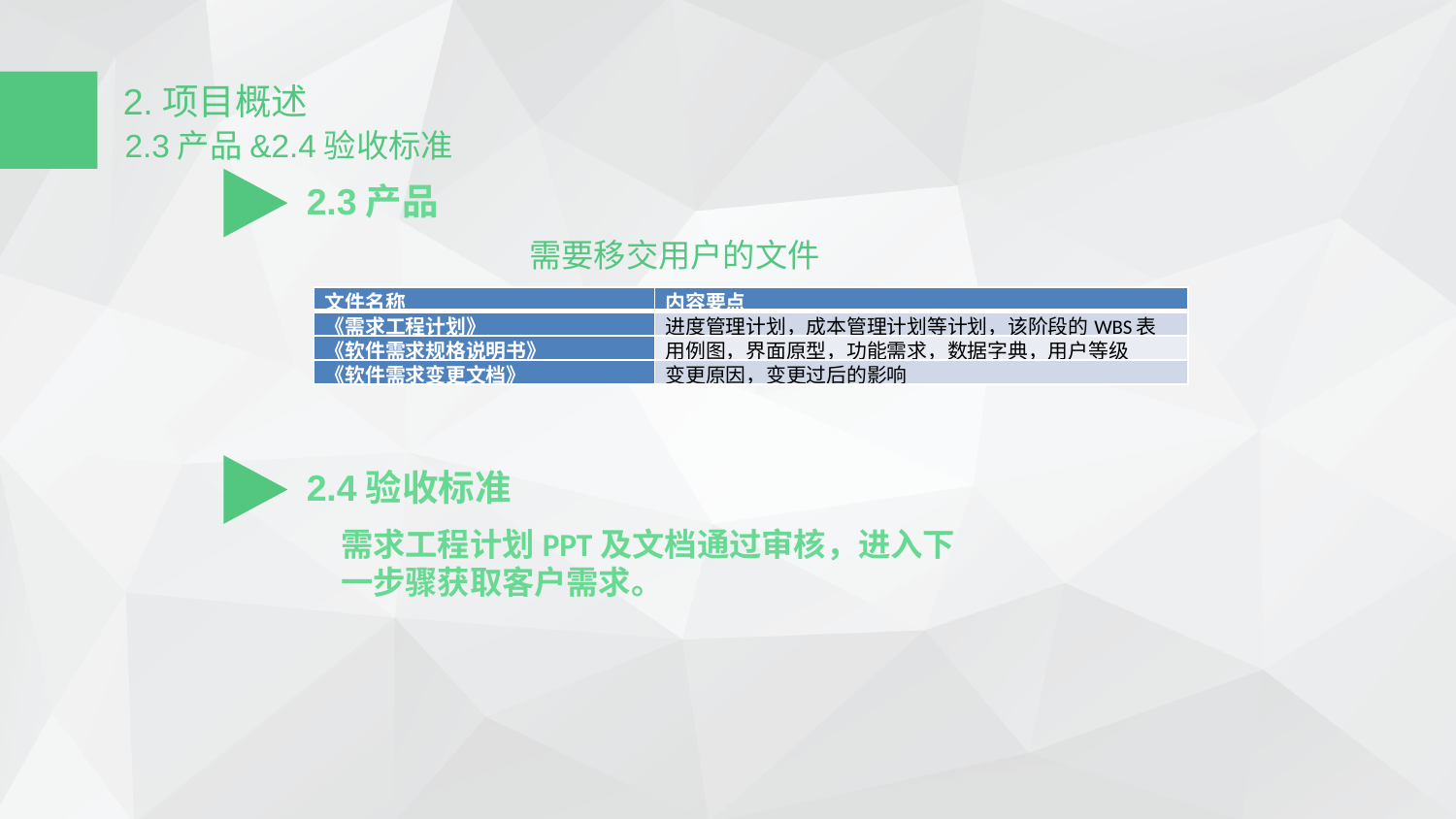

2.项目概述
2.3产品&2.4验收标准

2.3产品

需要移交用户的文件
| 文件名称 | 内容要点 |
| --- | --- |
| 《需求工程计划》 | 进度管理计划，成本管理计划等计划，该阶段的WBS表 |
| 《软件需求规格说明书》 | 用例图，界面原型，功能需求，数据字典，用户等级 |
| 《软件需求变更文档》 | 变更原因，变更过后的影响 |

2.4验收标准
需求工程计划PPT及文档通过审核，进入下一步骤获取客户需求。